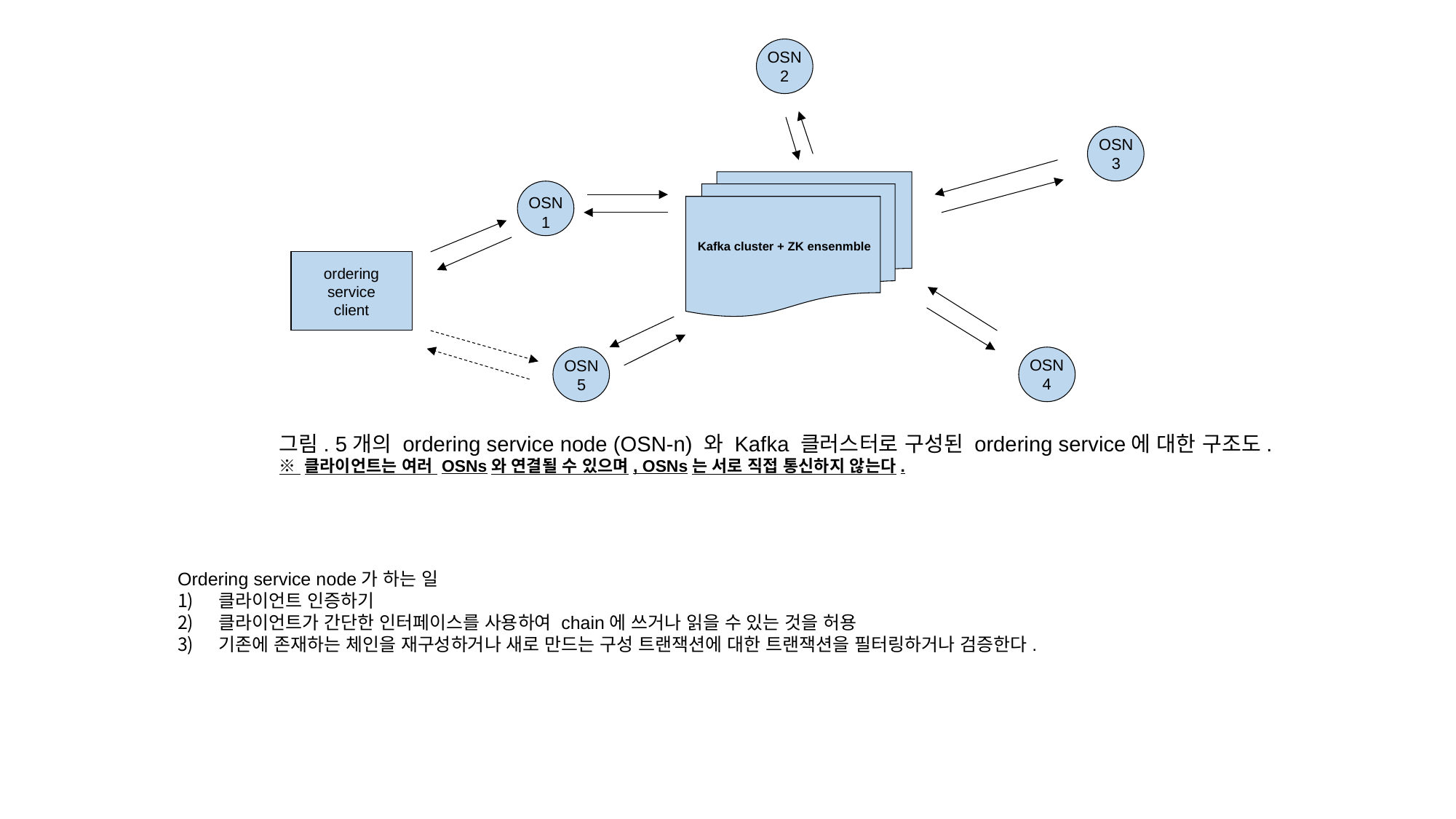

OSN
2

OSN
3

OSN
1
Kafka cluster + ZK ensenmble
ordering
service
client

OSN
4
OSN
5
그림. 5개의 ordering service node (OSN-n) 와 Kafka 클러스터로 구성된 ordering service에 대한 구조도.
※ 클라이언트는 여러 OSNs와 연결될 수 있으며, OSNs는 서로 직접 통신하지 않는다.
Ordering service node가 하는 일
클라이언트 인증하기
클라이언트가 간단한 인터페이스를 사용하여 chain에 쓰거나 읽을 수 있는 것을 허용
기존에 존재하는 체인을 재구성하거나 새로 만드는 구성 트랜잭션에 대한 트랜잭션을 필터링하거나 검증한다.